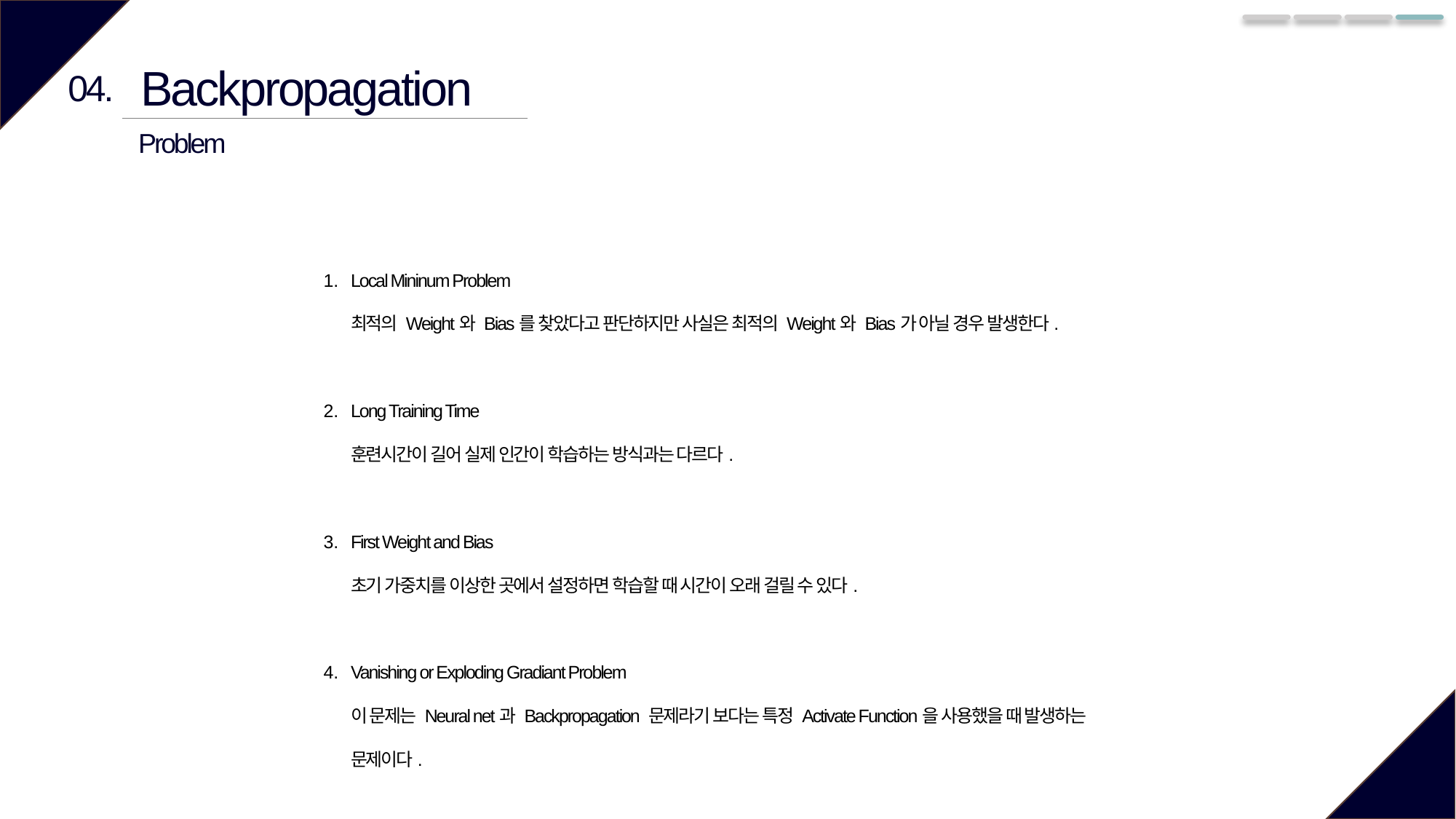

Backpropagation
04.
Problem
Local Mininum Problem
최적의 Weight와 Bias를 찾았다고 판단하지만 사실은 최적의 Weight와 Bias가 아닐 경우 발생한다.

Long Training Time
훈련시간이 길어 실제 인간이 학습하는 방식과는 다르다.

First Weight and Bias
초기 가중치를 이상한 곳에서 설정하면 학습할 때 시간이 오래 걸릴 수 있다.

Vanishing or Exploding Gradiant Problem
이 문제는 Neural net과 Backpropagation 문제라기 보다는 특정 Activate Function을 사용했을 때 발생하는 문제이다.